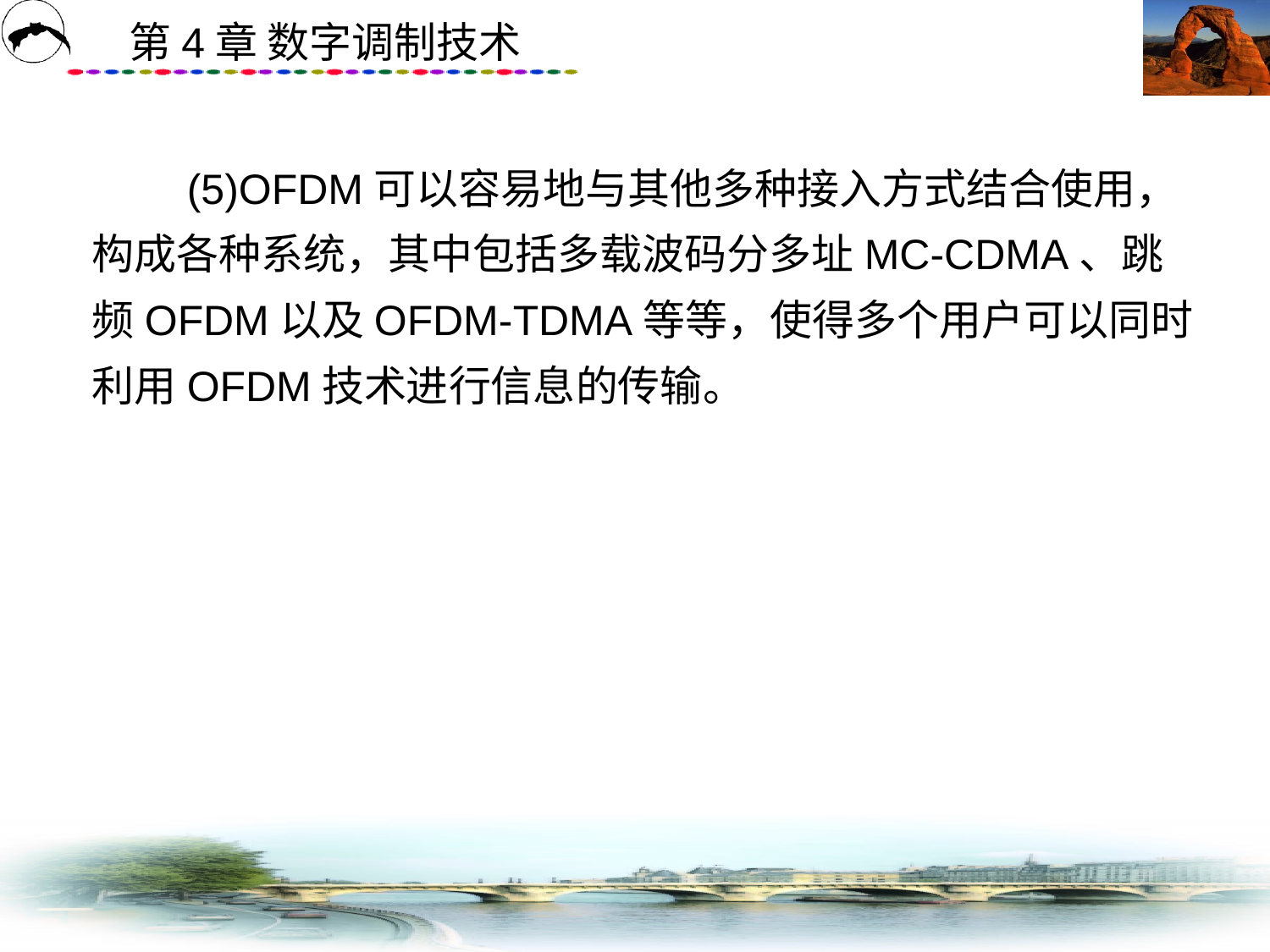

# (5)OFDM可以容易地与其他多种接入方式结合使用，构成各种系统，其中包括多载波码分多址MC-CDMA、跳频OFDM以及OFDM-TDMA等等，使得多个用户可以同时利用OFDM技术进行信息的传输。